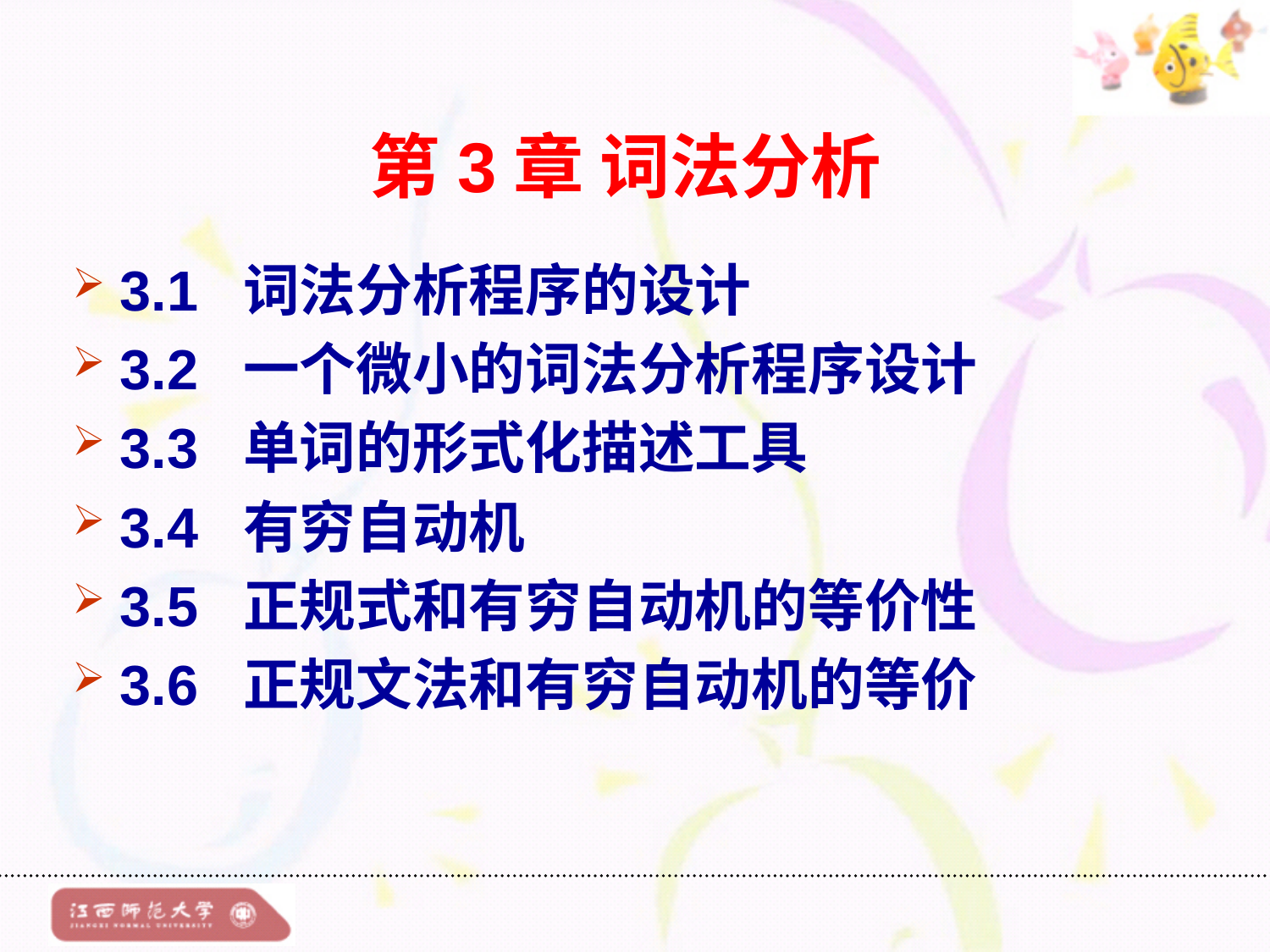

# 第3章 词法分析
3.1  词法分析程序的设计
3.2  一个微小的词法分析程序设计
3.3  单词的形式化描述工具
3.4  有穷自动机
3.5  正规式和有穷自动机的等价性
3.6  正规文法和有穷自动机的等价